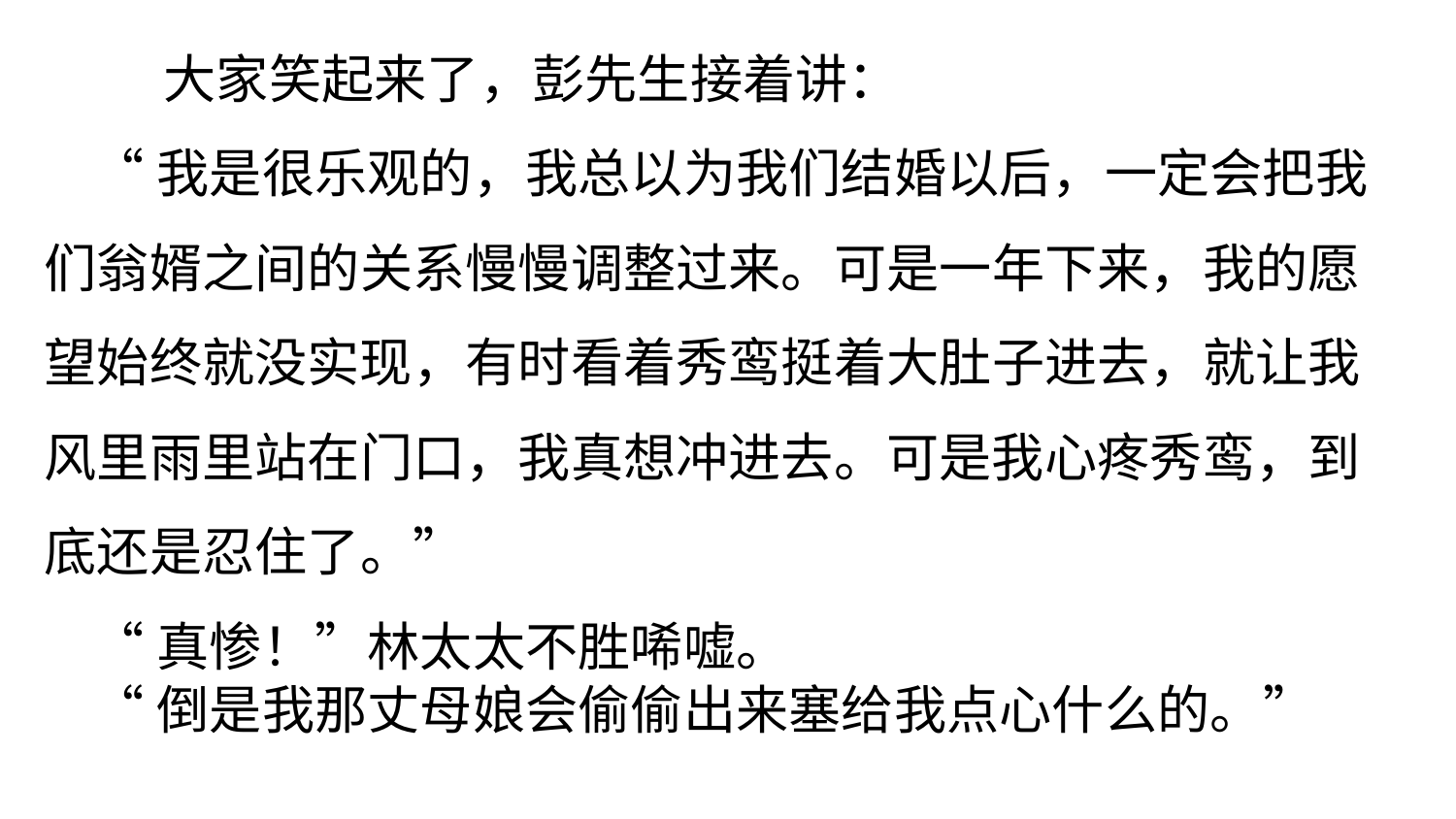

大家笑起来了，彭先生接着讲：
    “我是很乐观的，我总以为我们结婚以后，一定会把我们翁婿之间的关系慢慢调整过来。可是一年下来，我的愿望始终就没实现，有时看着秀鸾挺着大肚子进去，就让我风里雨里站在门口，我真想冲进去。可是我心疼秀鸾，到底还是忍住了。”
    “真惨！”林太太不胜唏嘘。
    “倒是我那丈母娘会偷偷出来塞给我点心什么的。”